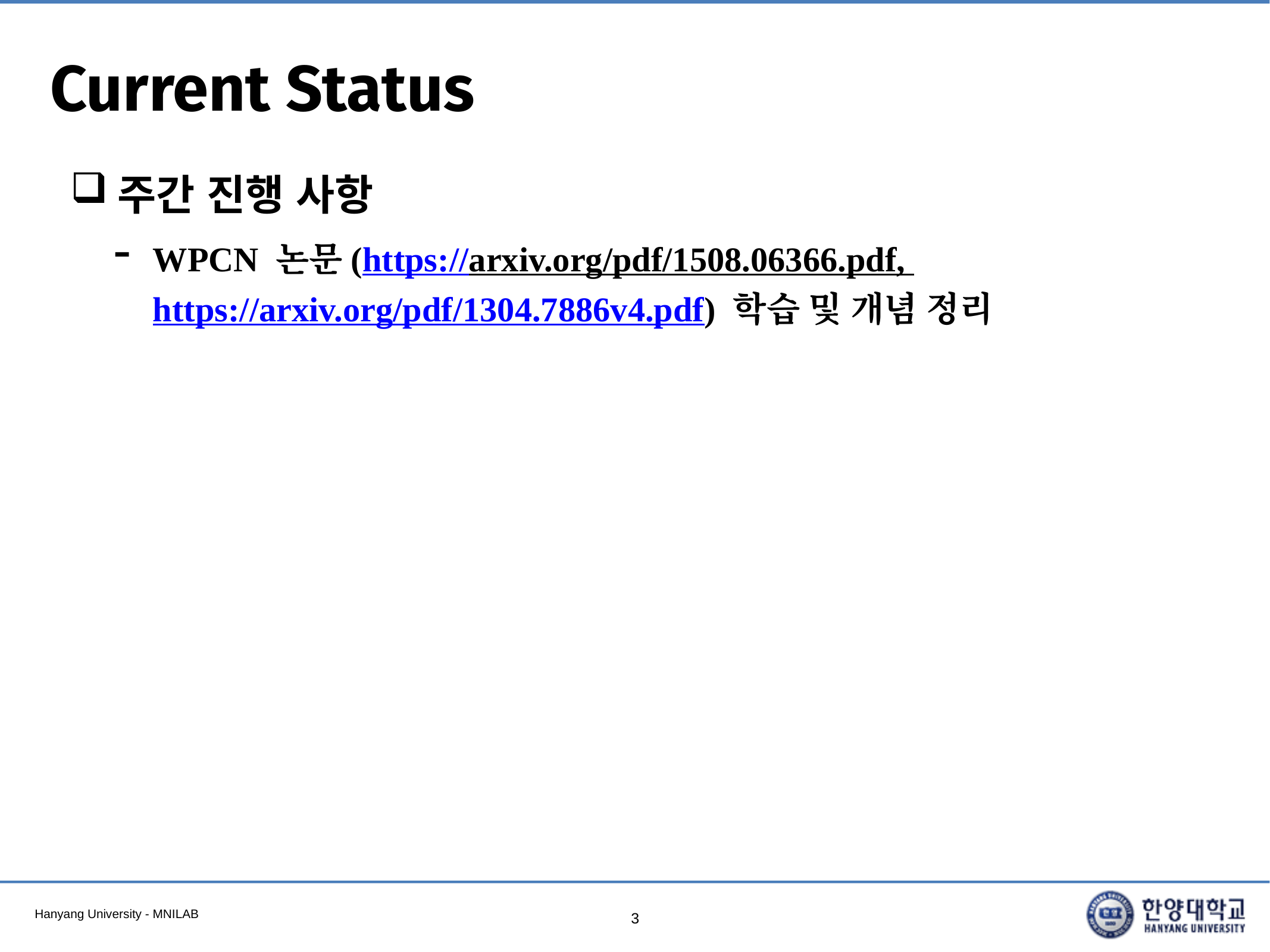

# Current Status
주간 진행 사항
WPCN 논문(https://arxiv.org/pdf/1508.06366.pdf, https://arxiv.org/pdf/1304.7886v4.pdf) 학습 및 개념 정리
3